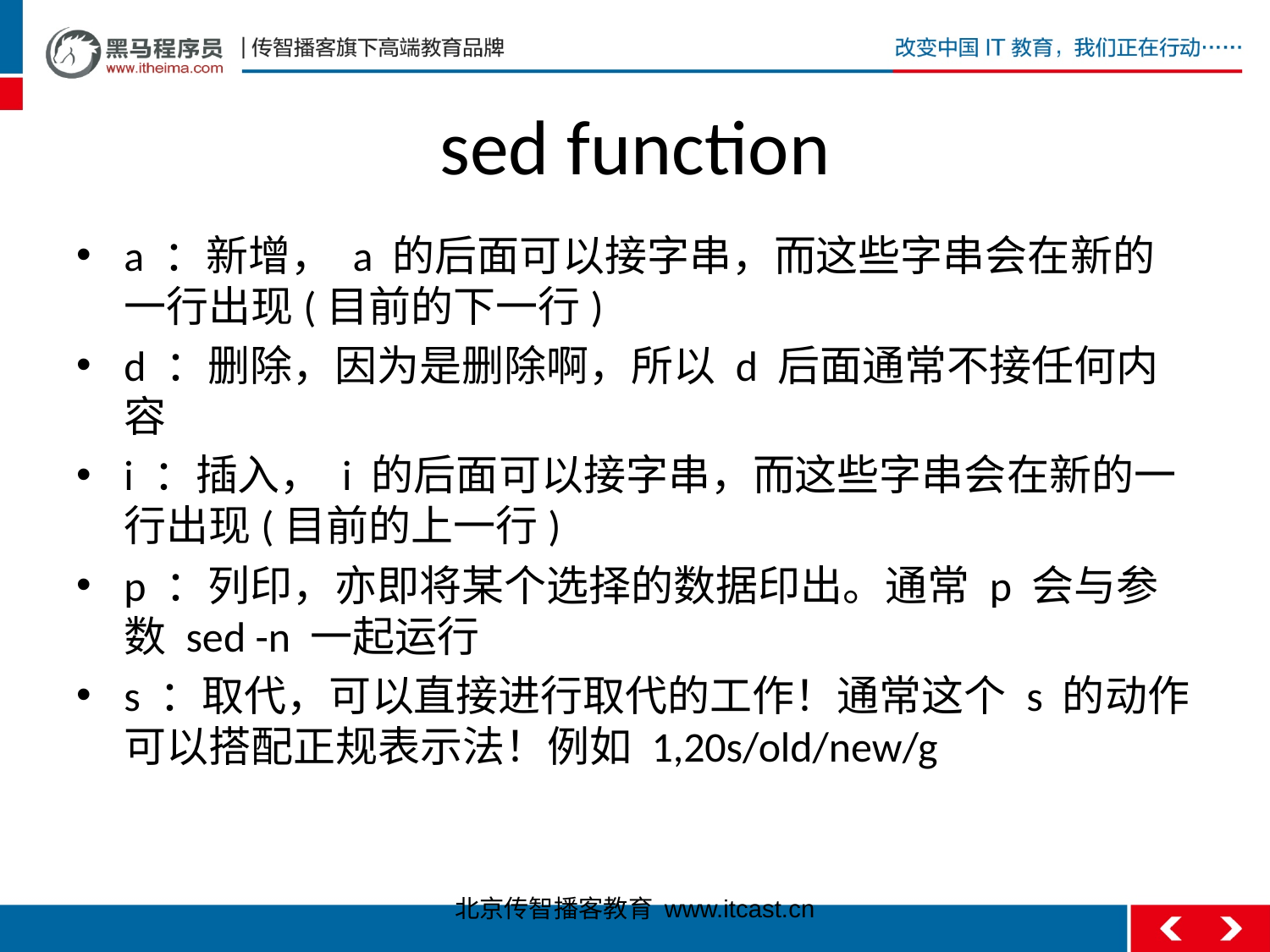

# sed function
a ：新增， a 的后面可以接字串，而这些字串会在新的一行出现(目前的下一行)
d ：删除，因为是删除啊，所以 d 后面通常不接任何内容
i ：插入， i 的后面可以接字串，而这些字串会在新的一行出现(目前的上一行)
p ：列印，亦即将某个选择的数据印出。通常 p 会与参数 sed -n 一起运行
s ：取代，可以直接进行取代的工作！通常这个 s 的动作可以搭配正规表示法！例如 1,20s/old/new/g
北京传智播客教育 www.itcast.cn